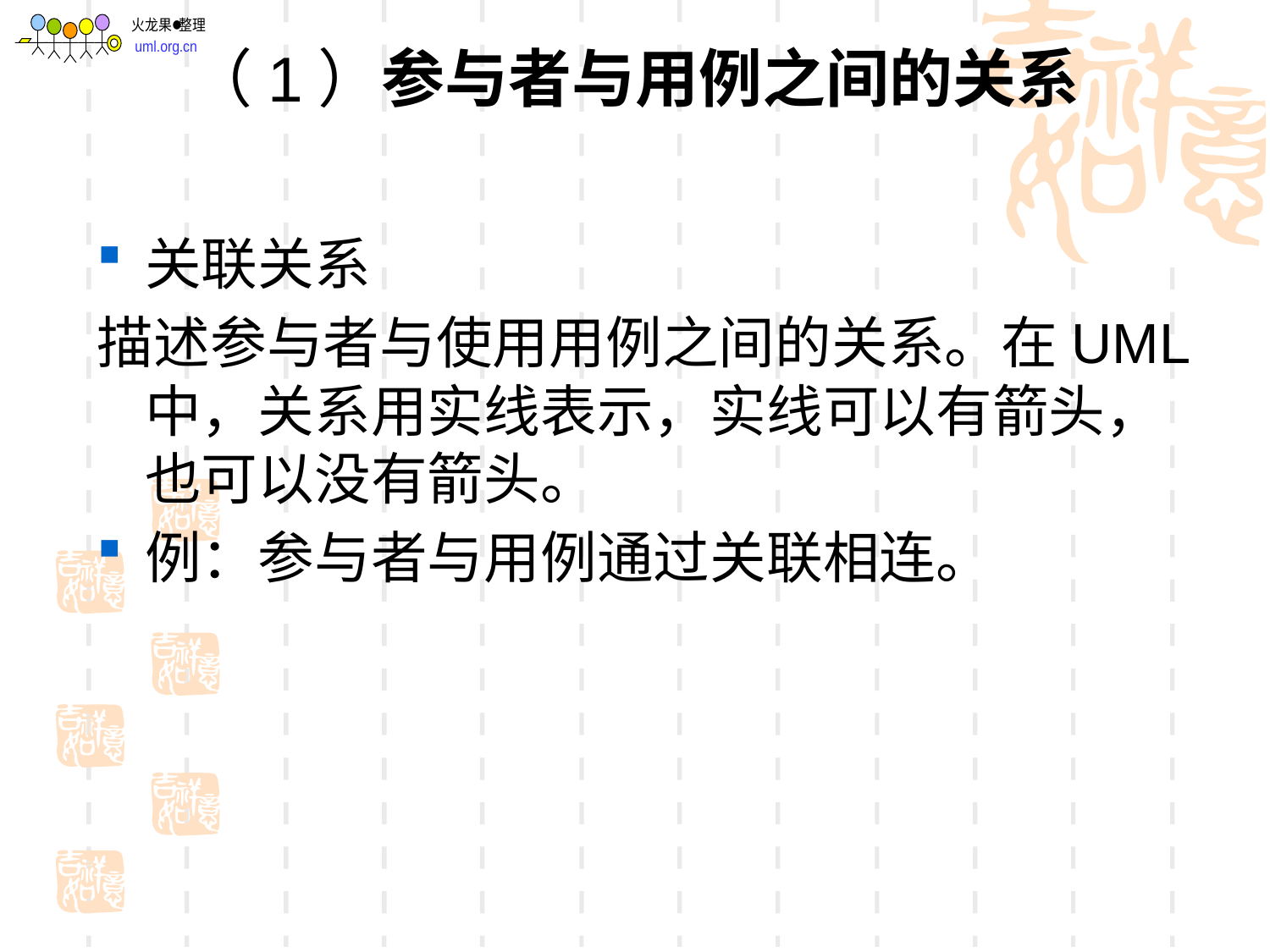

# （1）参与者与用例之间的关系
关联关系
描述参与者与使用用例之间的关系。在UML中，关系用实线表示，实线可以有箭头，也可以没有箭头。
例：参与者与用例通过关联相连。